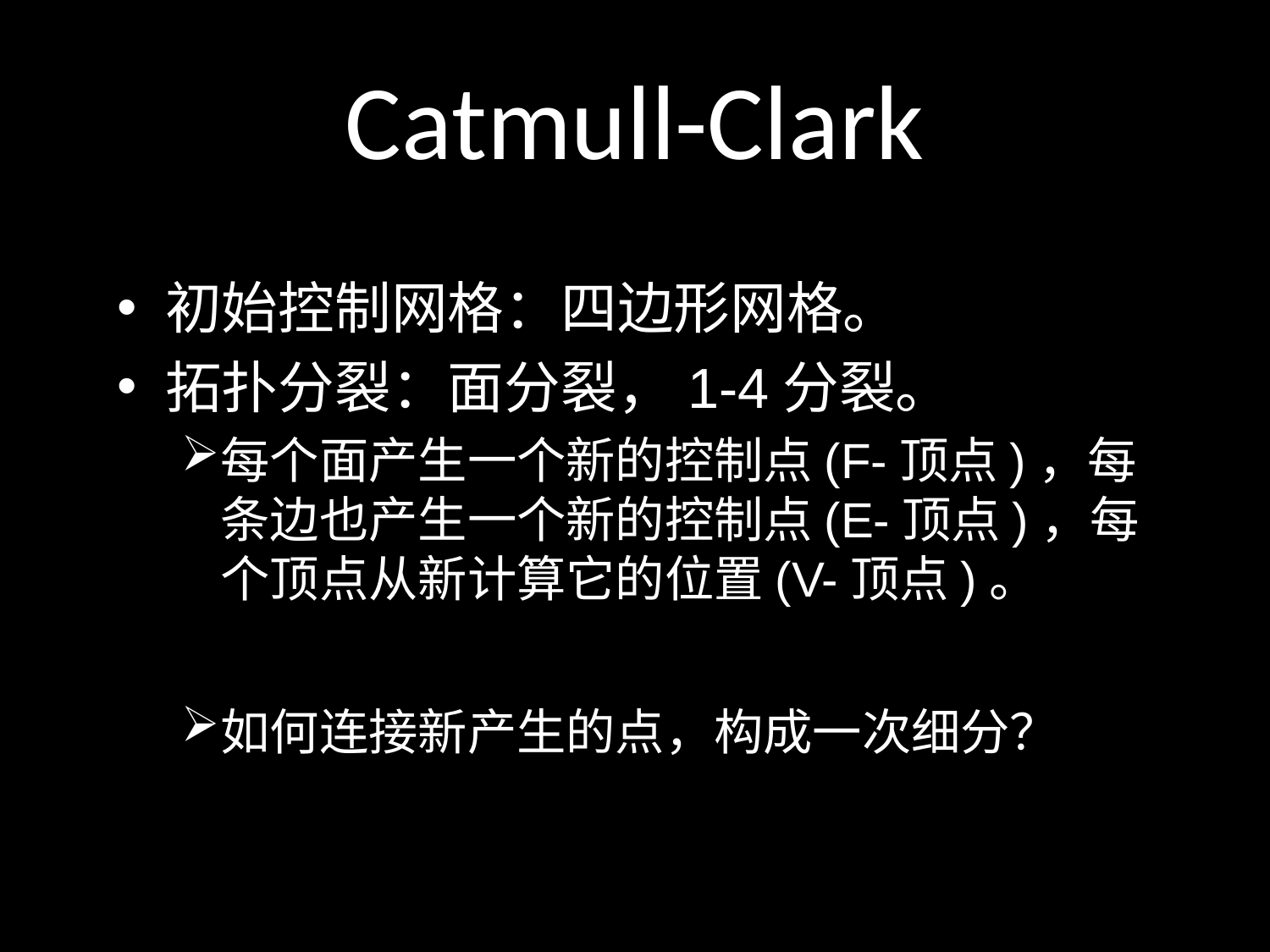

# Catmull-Clark
初始控制网格：四边形网格。
拓扑分裂：面分裂，1-4分裂。
每个面产生一个新的控制点(F-顶点)，每条边也产生一个新的控制点(E-顶点)，每个顶点从新计算它的位置(V-顶点)。

如何连接新产生的点，构成一次细分？